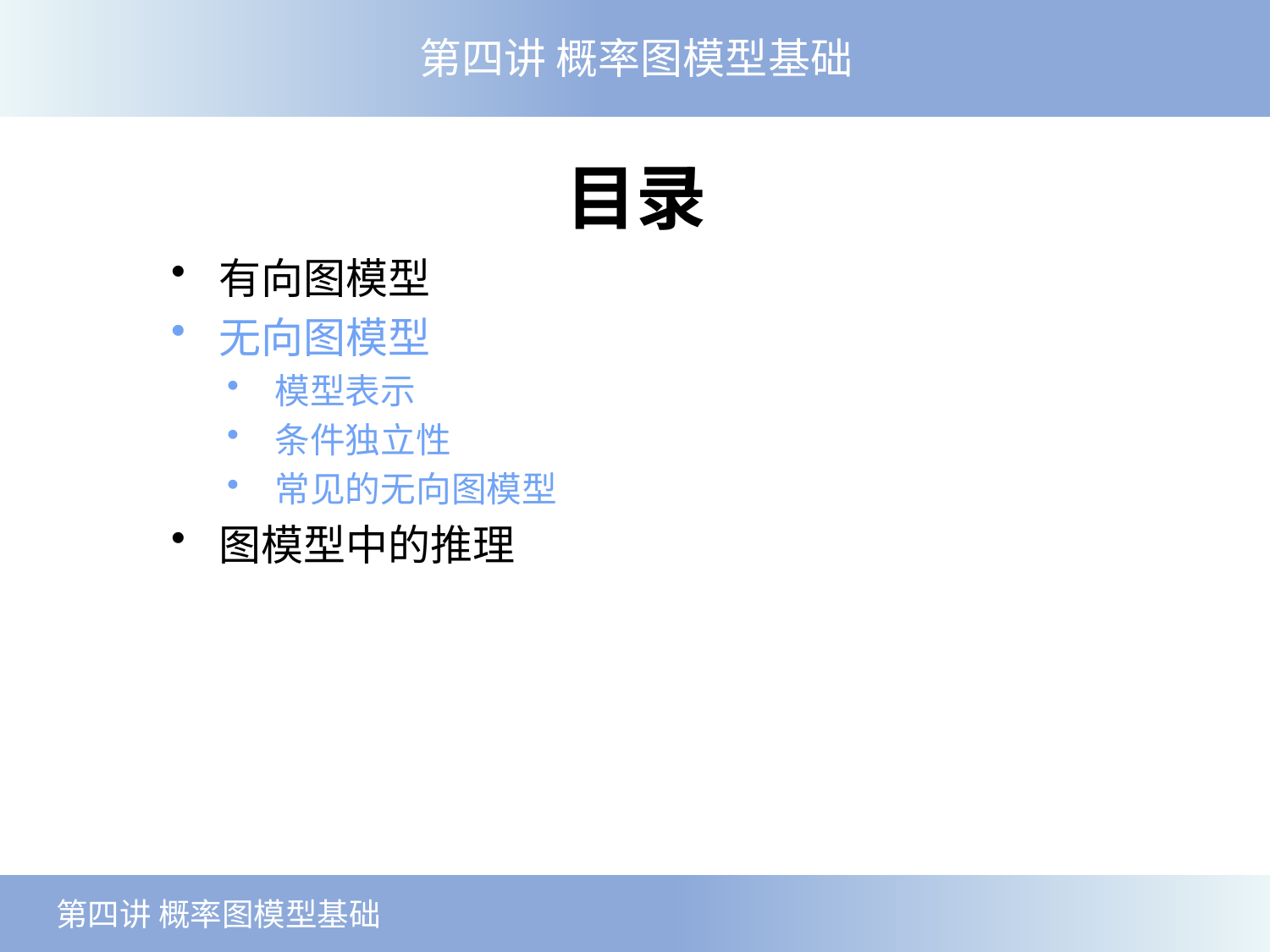

第四讲 概率图模型基础
目录
有向图模型
无向图模型
模型表示
条件独立性
常见的无向图模型
图模型中的推理
     第四讲 概率图模型基础